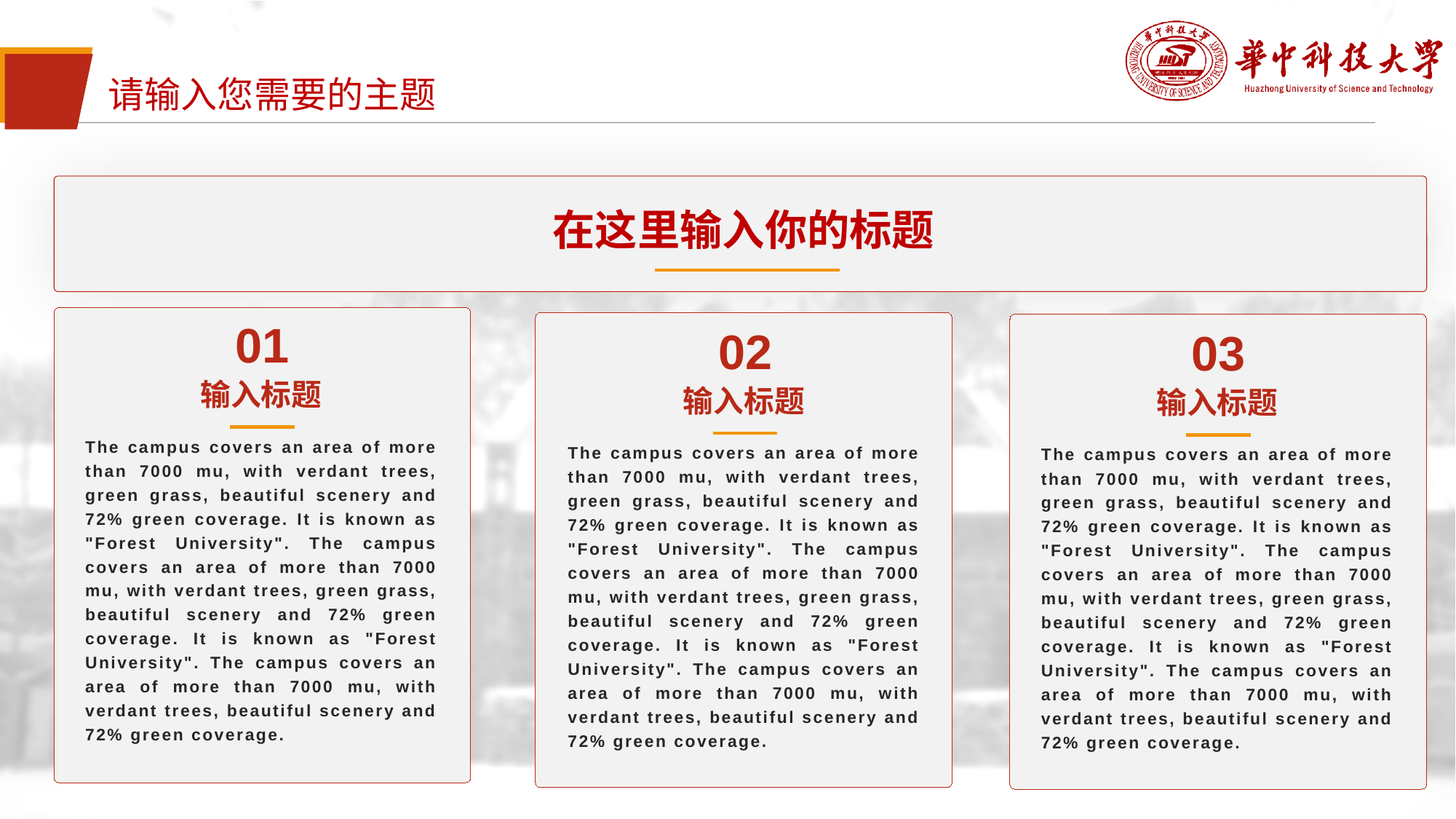

请输入您需要的主题

在这里输入你的标题

01

02
03
输入标题
输入标题
输入标题
The campus covers an area of more than 7000 mu, with verdant trees, green grass, beautiful scenery and 72% green coverage. It is known as "Forest University". The campus covers an area of more than 7000 mu, with verdant trees, green grass, beautiful scenery and 72% green coverage. It is known as "Forest University". The campus covers an area of more than 7000 mu, with verdant trees, beautiful scenery and 72% green coverage.
The campus covers an area of more than 7000 mu, with verdant trees, green grass, beautiful scenery and 72% green coverage. It is known as "Forest University". The campus covers an area of more than 7000 mu, with verdant trees, green grass, beautiful scenery and 72% green coverage. It is known as "Forest University". The campus covers an area of more than 7000 mu, with verdant trees, beautiful scenery and 72% green coverage.
The campus covers an area of more than 7000 mu, with verdant trees, green grass, beautiful scenery and 72% green coverage. It is known as "Forest University". The campus covers an area of more than 7000 mu, with verdant trees, green grass, beautiful scenery and 72% green coverage. It is known as "Forest University". The campus covers an area of more than 7000 mu, with verdant trees, beautiful scenery and 72% green coverage.